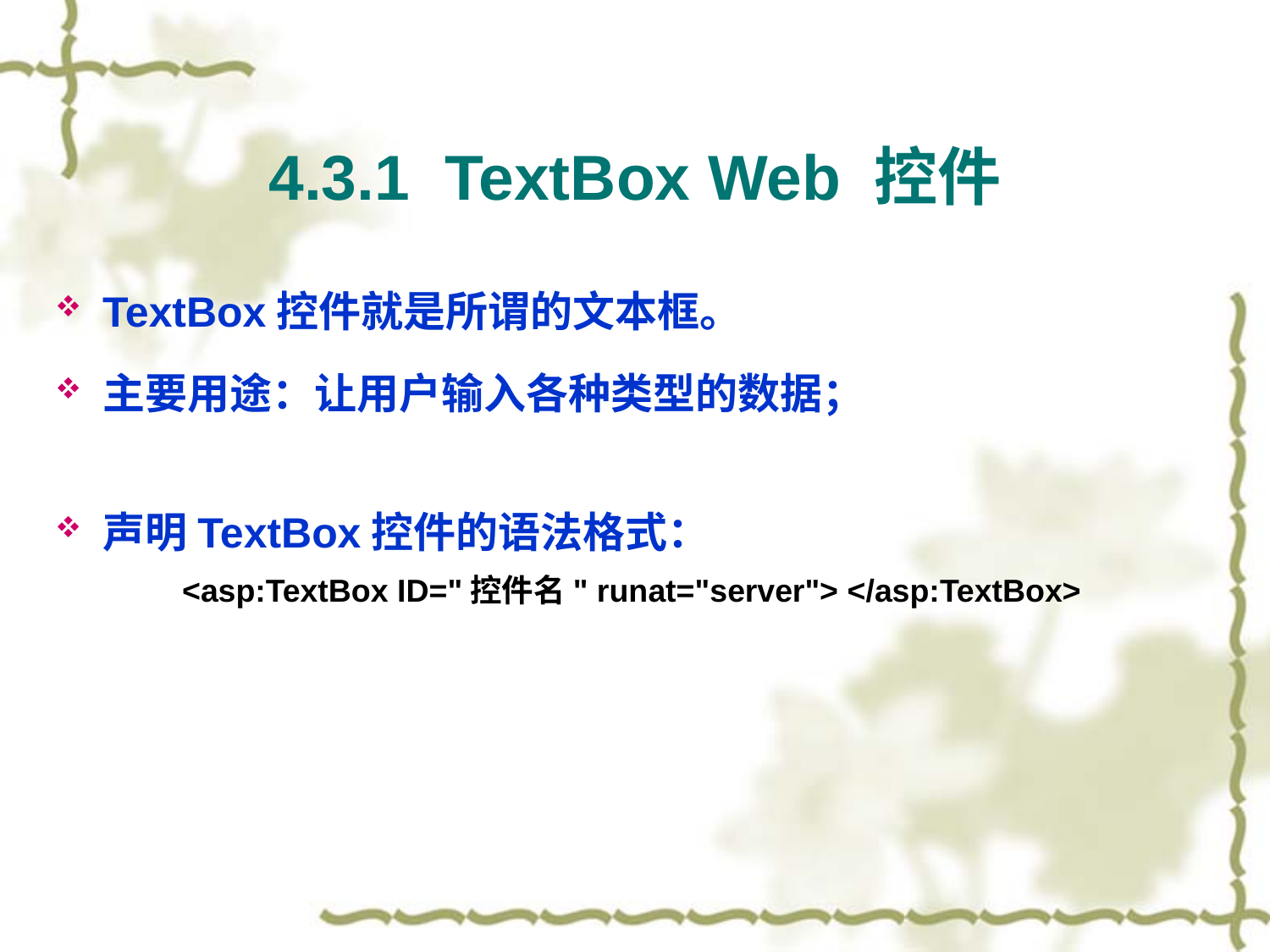

# 4.3.1  TextBox Web 控件
TextBox控件就是所谓的文本框。
主要用途：让用户输入各种类型的数据；

声明TextBox控件的语法格式：
<asp:TextBox ID="控件名" runat="server"> </asp:TextBox>